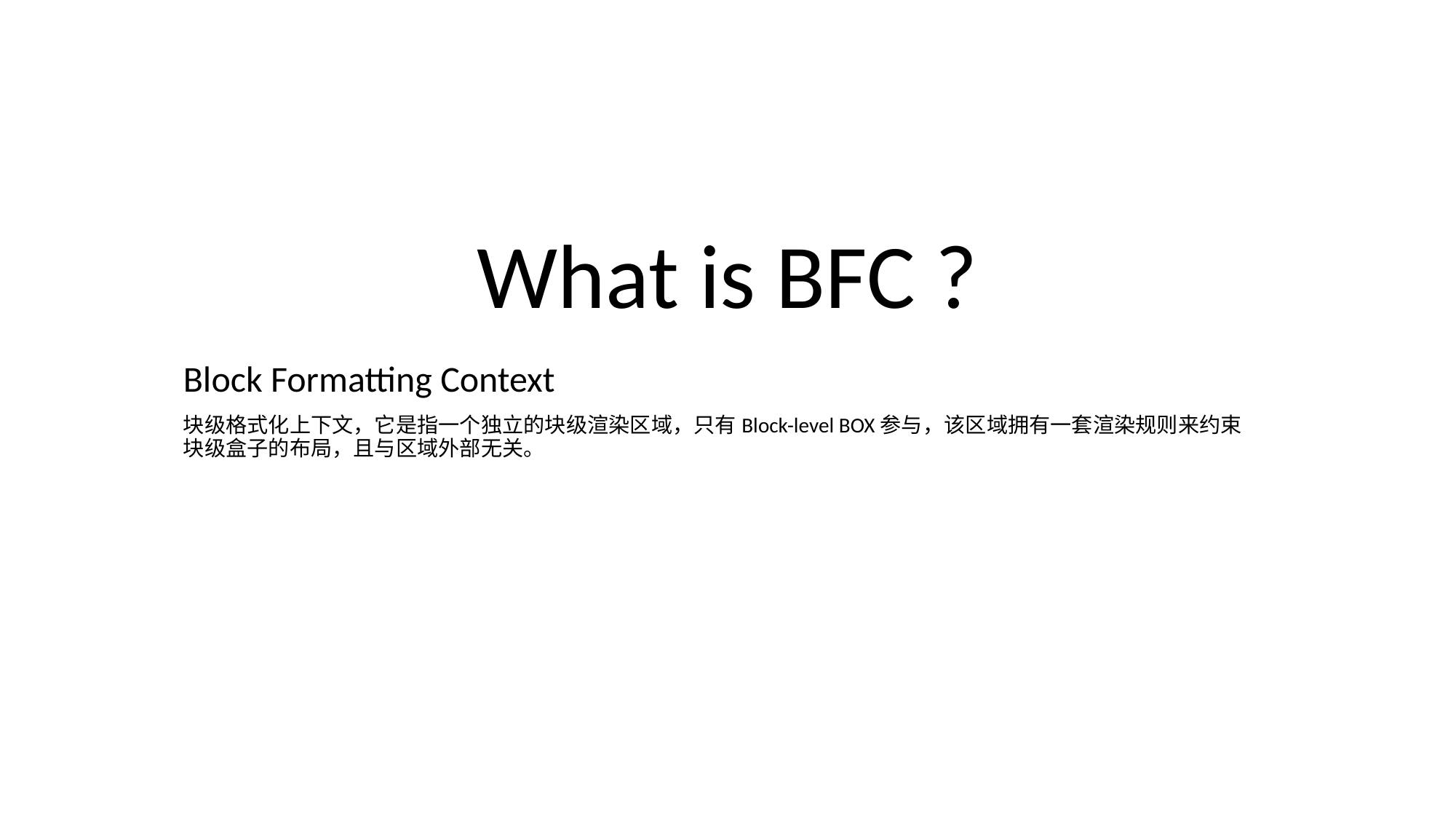

# What is BFC ?
Block Formatting Context
块级格式化上下文，它是指一个独立的块级渲染区域，只有Block-level BOX参与，该区域拥有一套渲染规则来约束块级盒子的布局，且与区域外部无关。